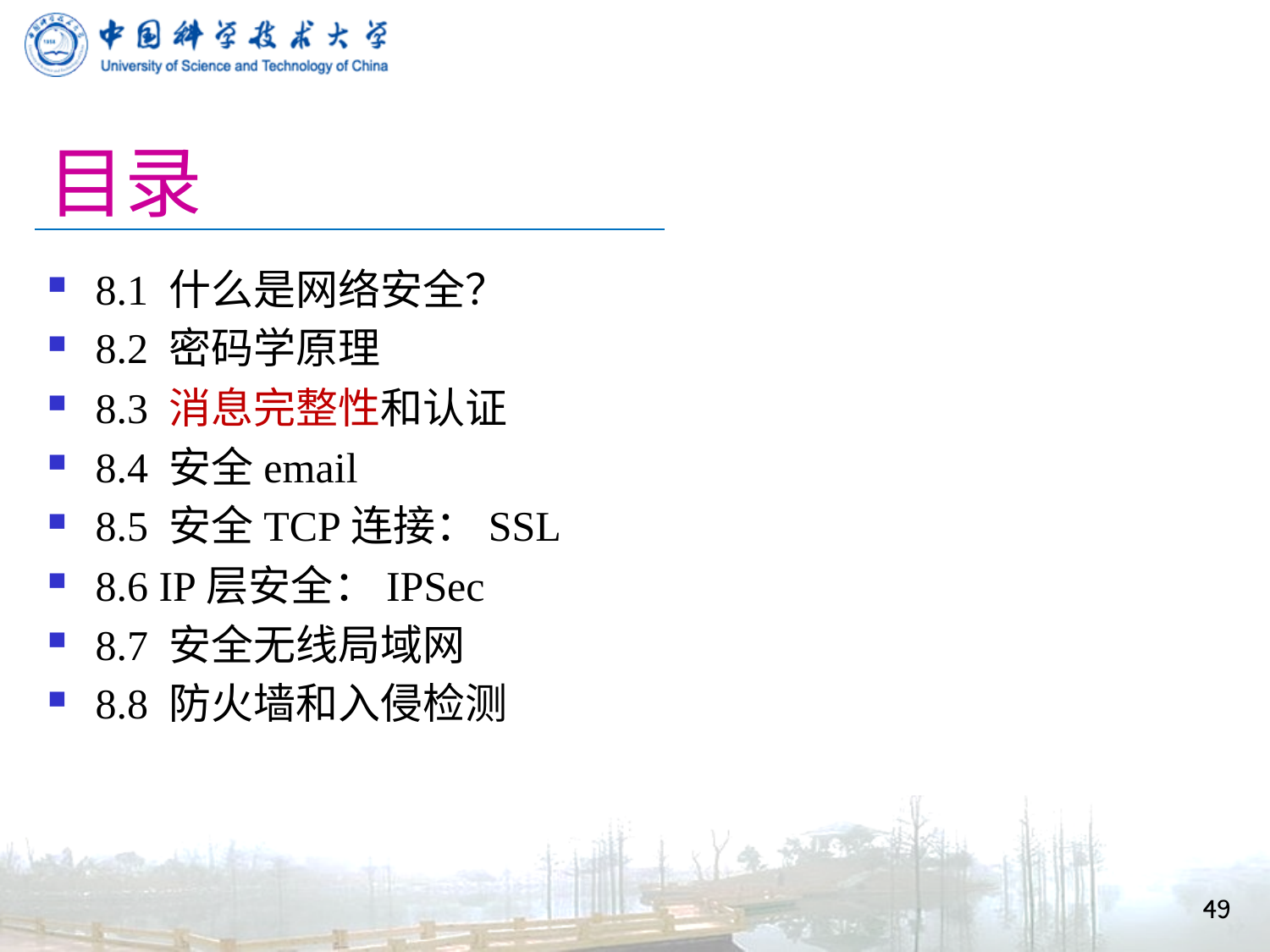

# 目录
8.1 什么是网络安全？
8.2 密码学原理
8.3 消息完整性和认证
8.4 安全email
8.5 安全TCP连接：SSL
8.6 IP层安全：IPSec
8.7 安全无线局域网
8.8 防火墙和入侵检测
49